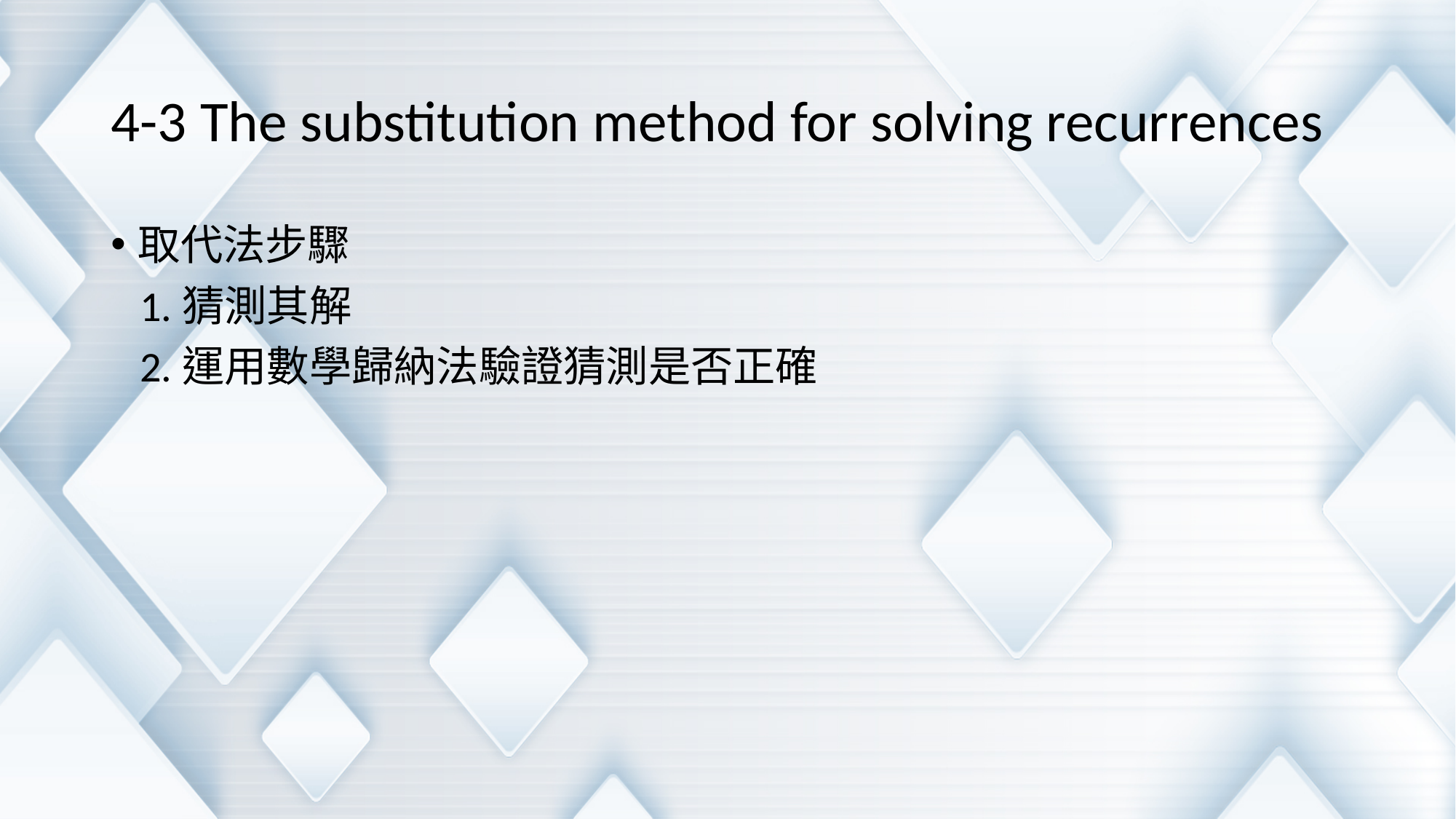

# 4-3 The substitution method for solving recurrences
取代法步驟
   1.猜測其解
   2.運用數學歸納法驗證猜測是否正確